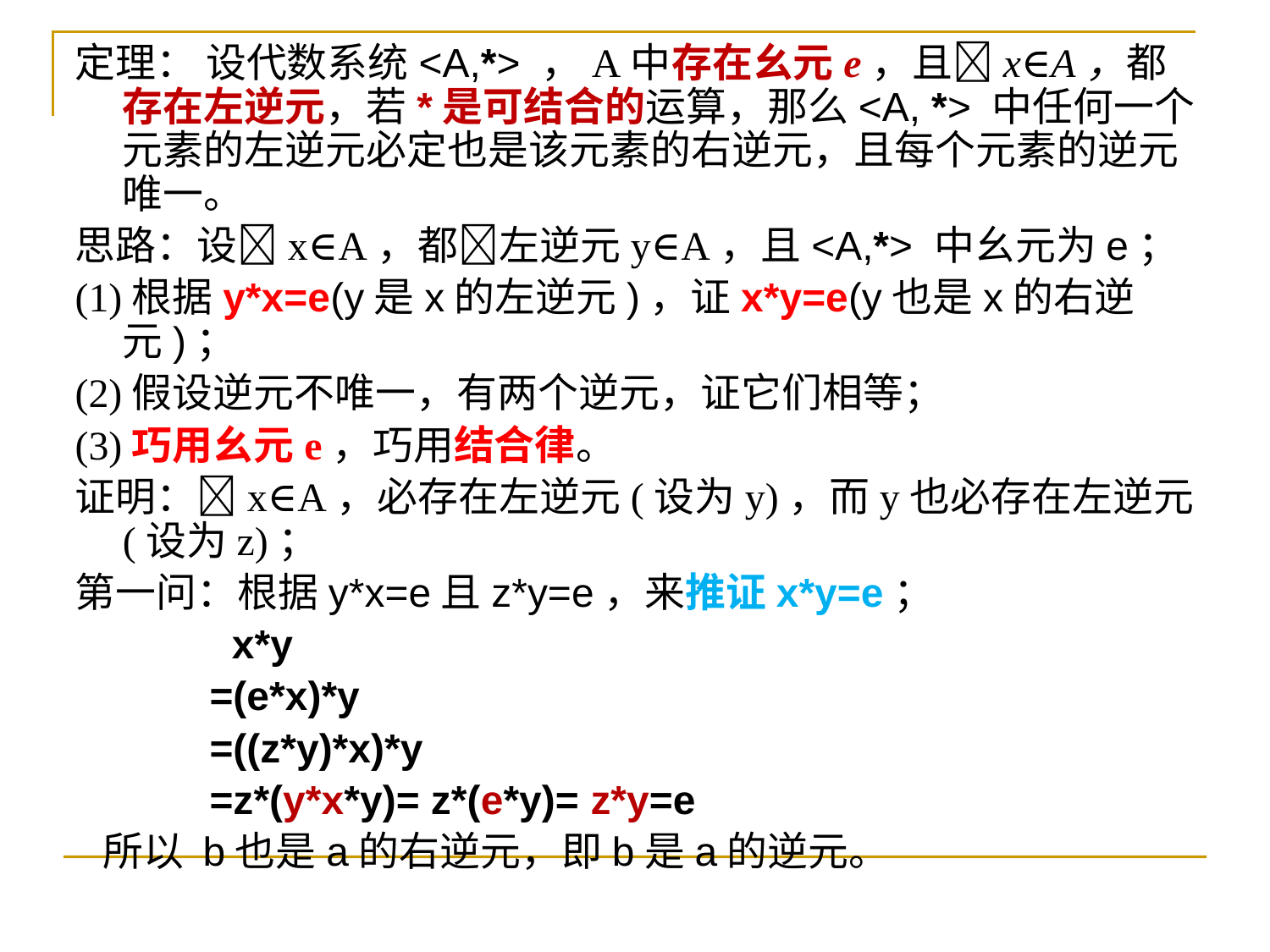

定理： 设代数系统<A,*> ，A中存在幺元e，且∀x∈A，都存在左逆元，若*是可结合的运算，那么<A, *> 中任何一个元素的左逆元必定也是该元素的右逆元，且每个元素的逆元唯一。
思路：设∀x∈A，都∃左逆元y∈A，且<A,*> 中幺元为e；
(1)根据y*x=e(y是x的左逆元)，证x*y=e(y也是x的右逆元)；
(2)假设逆元不唯一，有两个逆元，证它们相等；
(3)巧用幺元e，巧用结合律。
证明：∀x∈A，必存在左逆元(设为y)，而y也必存在左逆元(设为z)；
第一问：根据y*x=e且z*y=e，来推证x*y=e；
              x*y
            =(e*x)*y
            =((z*y)*x)*y
            =z*(y*x*y)= z*(e*y)= z*y=e
  所以 b也是a的右逆元，即b是a的逆元。